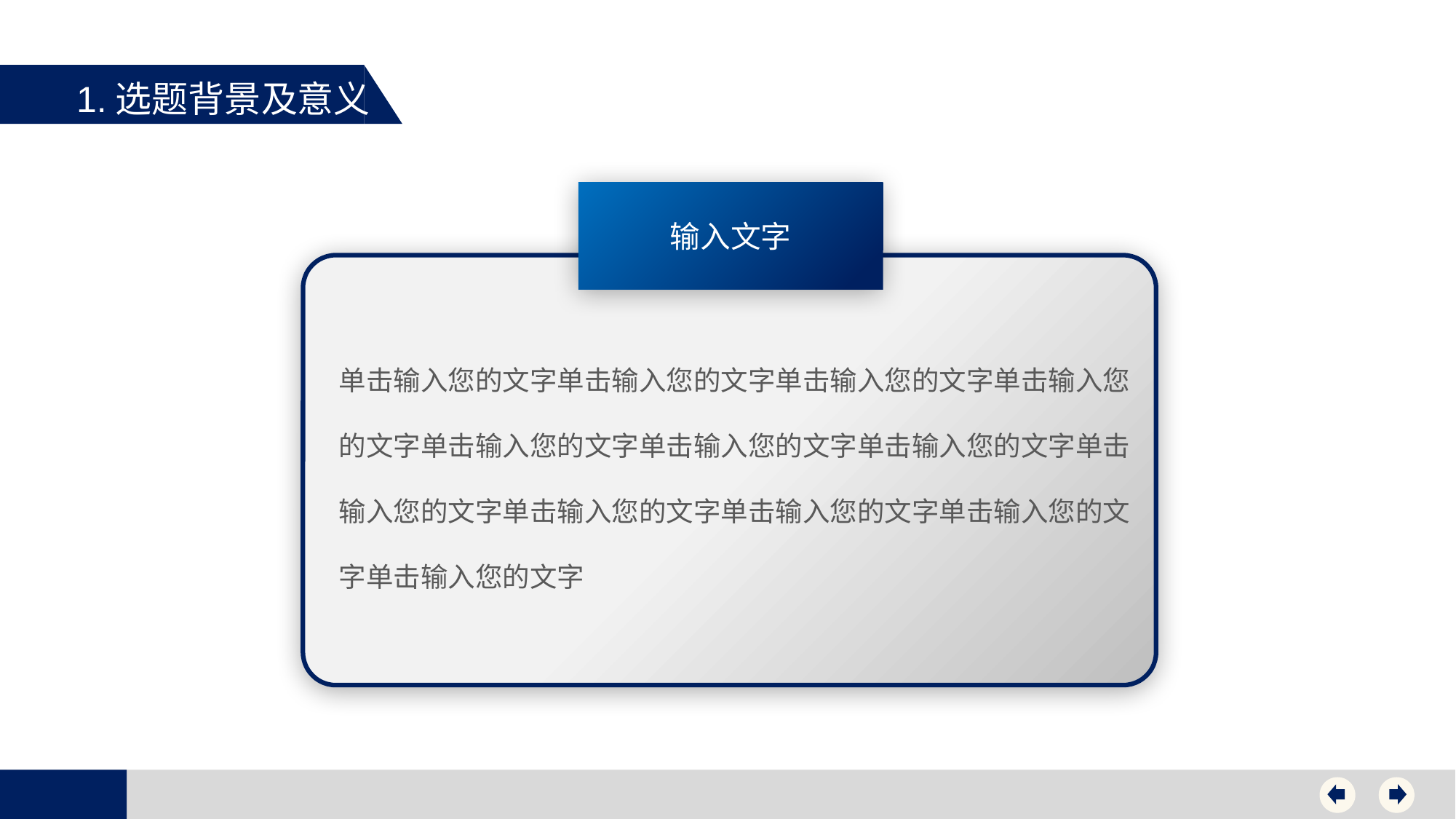

1.选题背景及意义
输入文字

单击输入您的文字单击输入您的文字单击输入您的文字单击输入您的文字单击输入您的文字单击输入您的文字单击输入您的文字单击输入您的文字单击输入您的文字单击输入您的文字单击输入您的文字单击输入您的文字